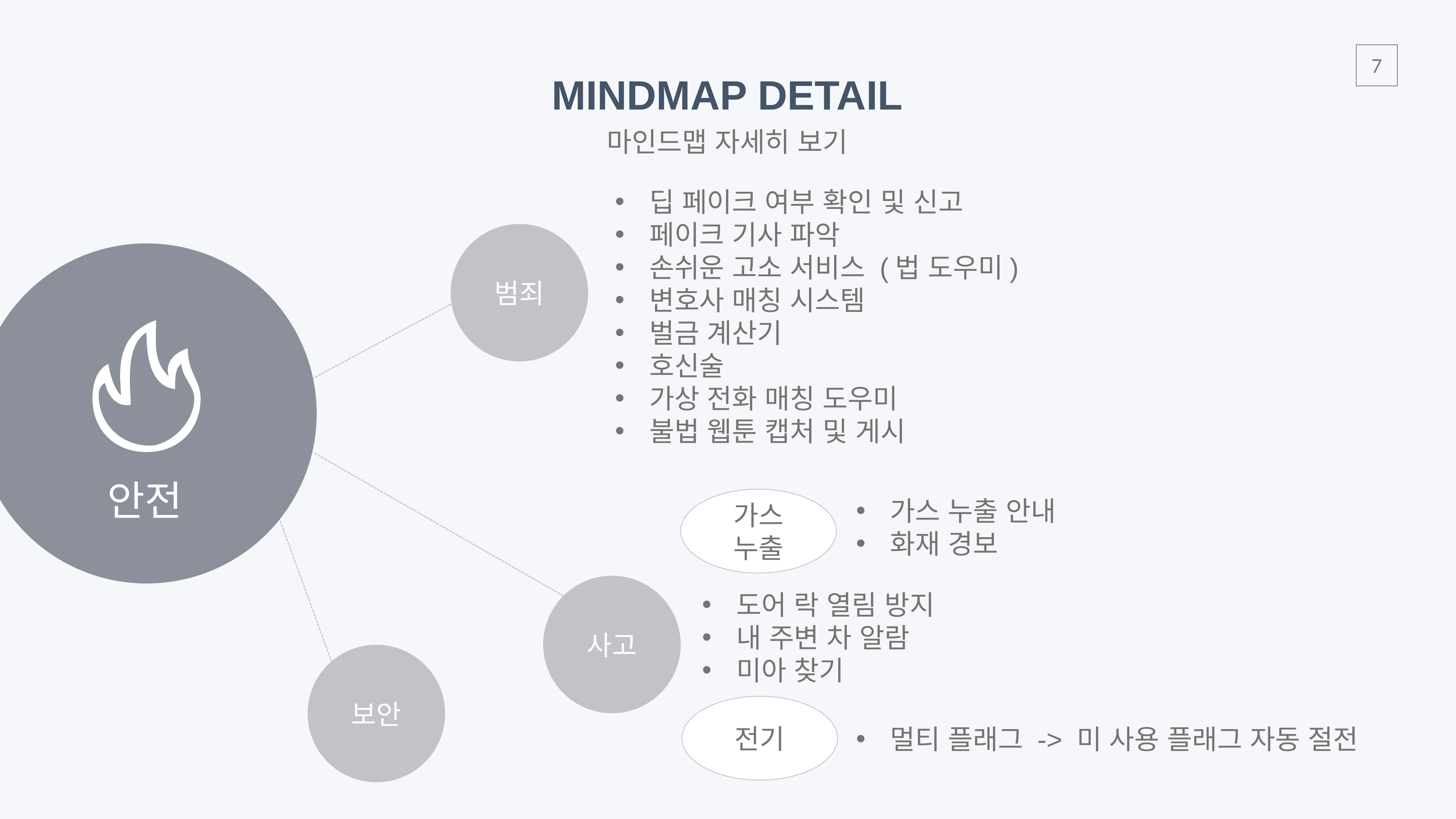

MINDMAP DETAIL
마인드맵 자세히 보기
딥 페이크 여부 확인 및 신고
페이크 기사 파악
손쉬운 고소 서비스 (법 도우미)
변호사 매칭 시스템
벌금 계산기
호신술
가상 전화 매칭 도우미
불법 웹툰 캡처 및 게시
범죄

안전
가스 누출
가스 누출 안내
화재 경보
사고
도어 락 열림 방지
내 주변 차 알람
미아 찾기
보안
전기
멀티 플래그 -> 미 사용 플래그 자동 절전